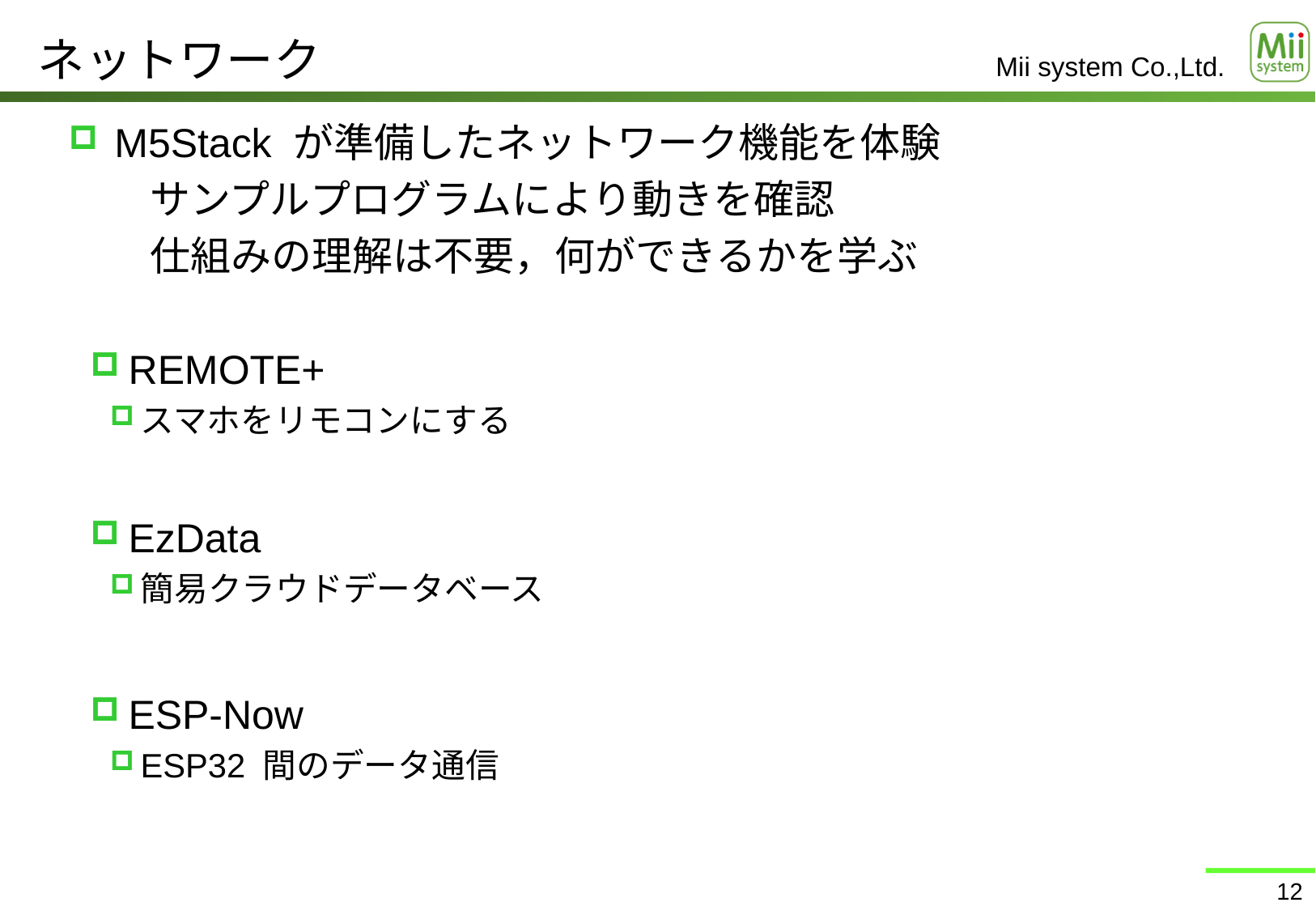

# ネットワーク
M5Stack が準備したネットワーク機能を体験
　　サンプルプログラムにより動きを確認
　　仕組みの理解は不要，何ができるかを学ぶ

REMOTE+
スマホをリモコンにする

EzData
簡易クラウドデータベース

ESP-Now
ESP32 間のデータ通信

12